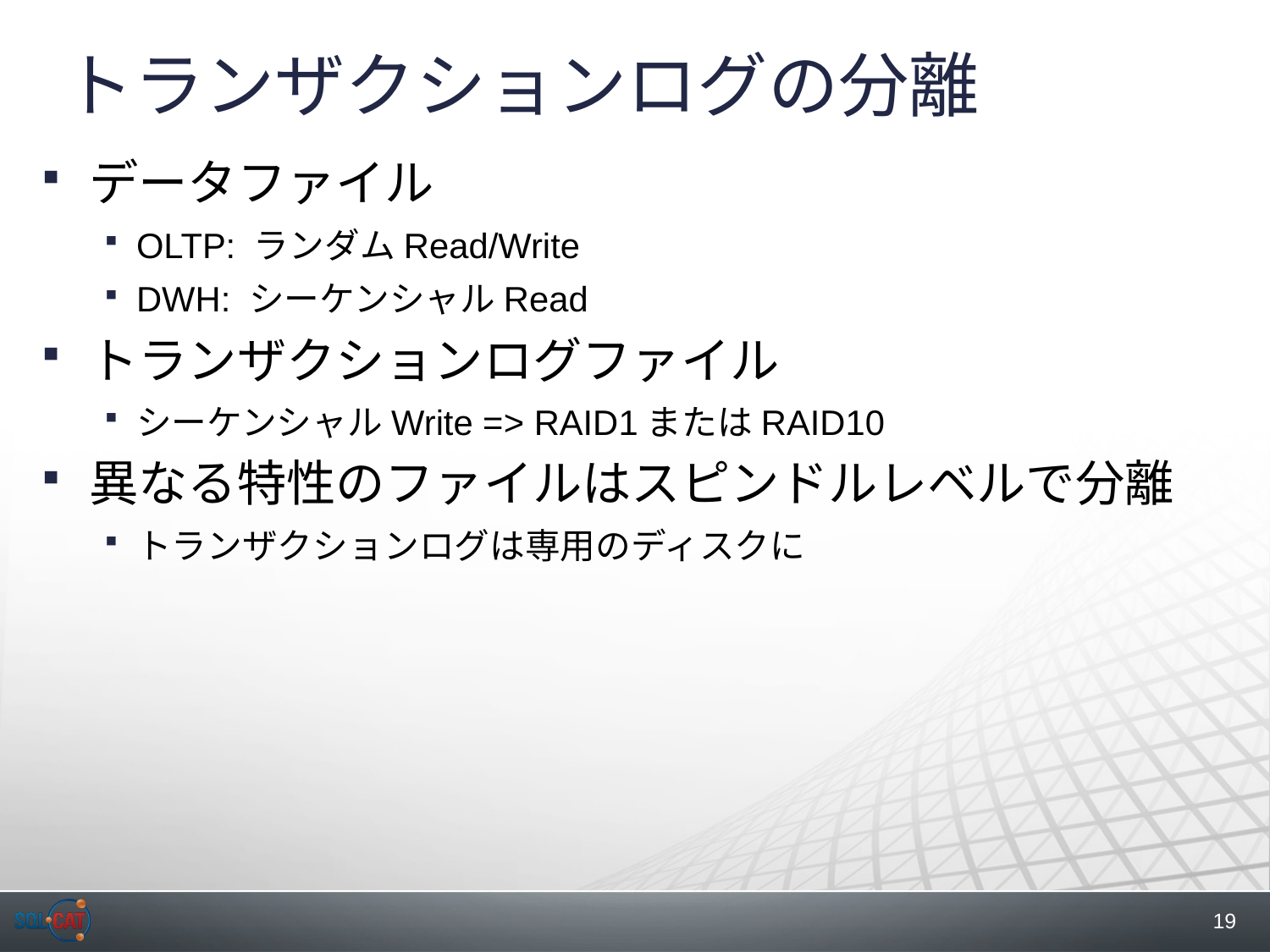

# トランザクションログの分離
データファイル
OLTP: ランダムRead/Write
DWH: シーケンシャルRead
トランザクションログファイル
シーケンシャルWrite => RAID1またはRAID10
異なる特性のファイルはスピンドルレベルで分離
トランザクションログは専用のディスクに